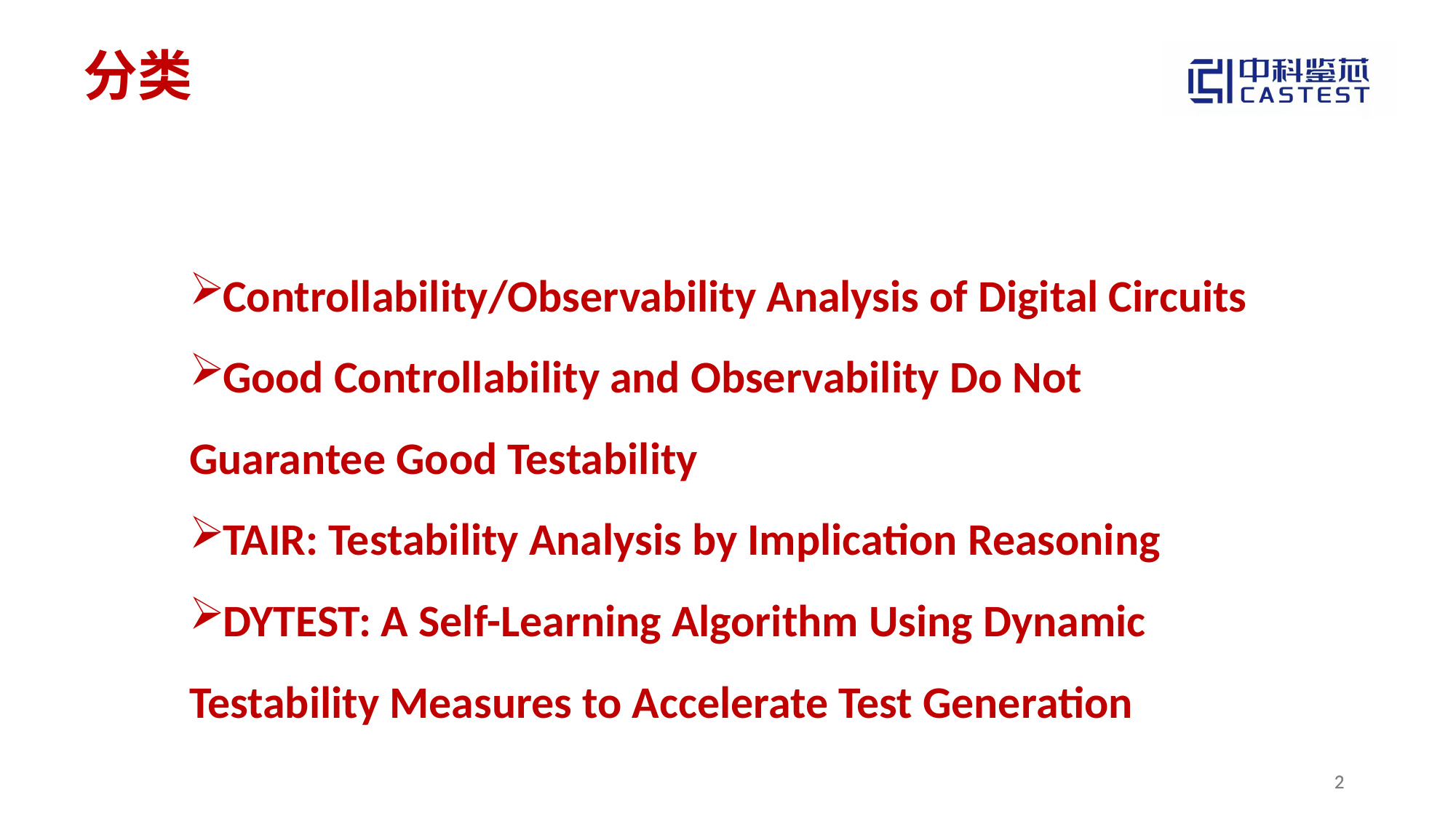

# 分类
Controllability/Observability Analysis of Digital Circuits
Good Controllability and Observability Do Not Guarantee Good Testability
TAIR: Testability Analysis by Implication Reasoning
DYTEST: A Self-Learning Algorithm Using Dynamic
Testability Measures to Accelerate Test Generation